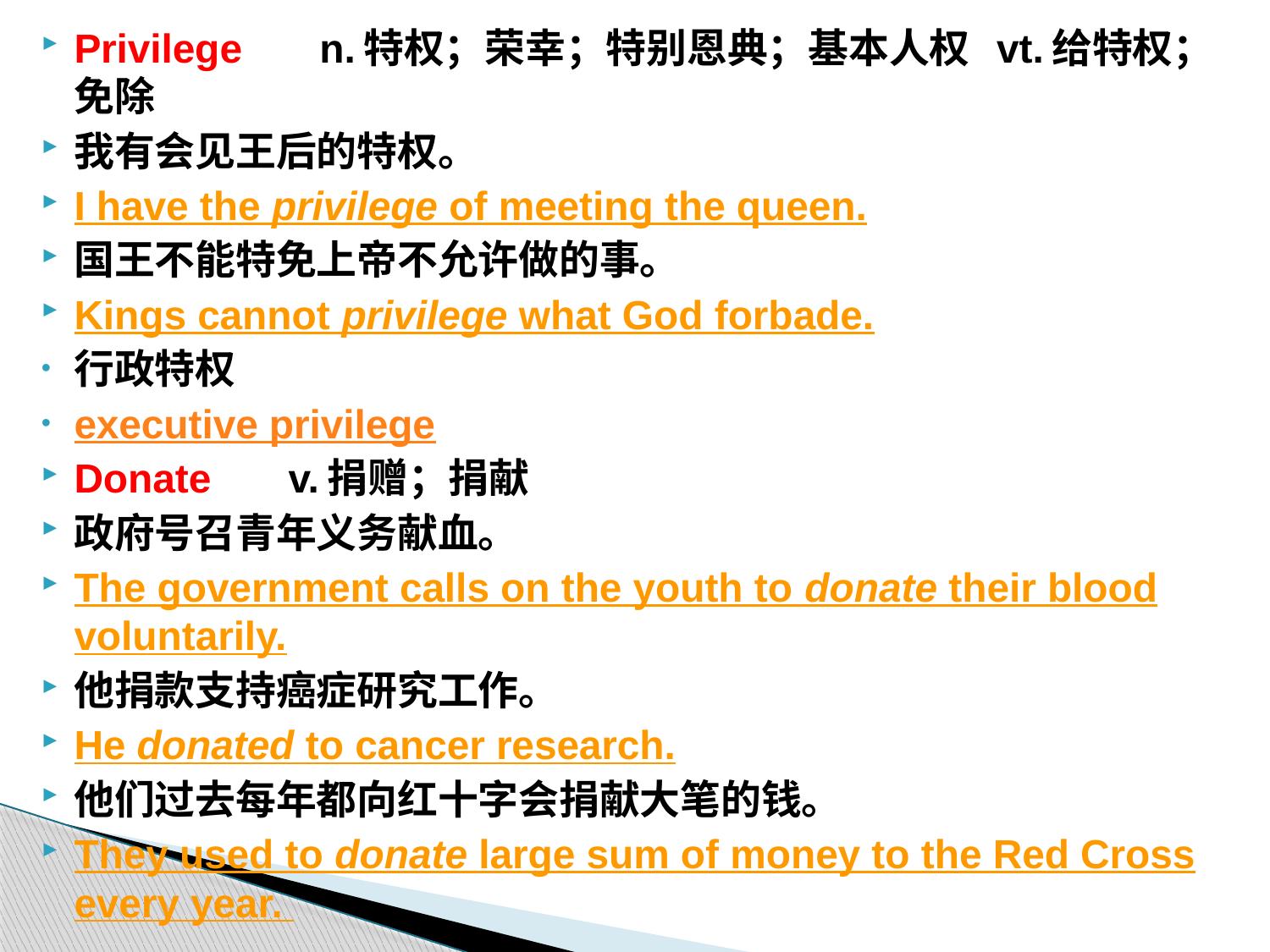

Privilege 　 n.特权；荣幸；特别恩典；基本人权  vt.给特权；免除
我有会见王后的特权。
I have the privilege of meeting the queen.
国王不能特免上帝不允许做的事。
Kings cannot privilege what God forbade.
行政特权
executive privilege
Donate 　 v.捐赠；捐献
政府号召青年义务献血。
The government calls on the youth to donate their blood voluntarily.
他捐款支持癌症研究工作。
He donated to cancer research.
他们过去每年都向红十字会捐献大笔的钱。
They used to donate large sum of money to the Red Cross every year.